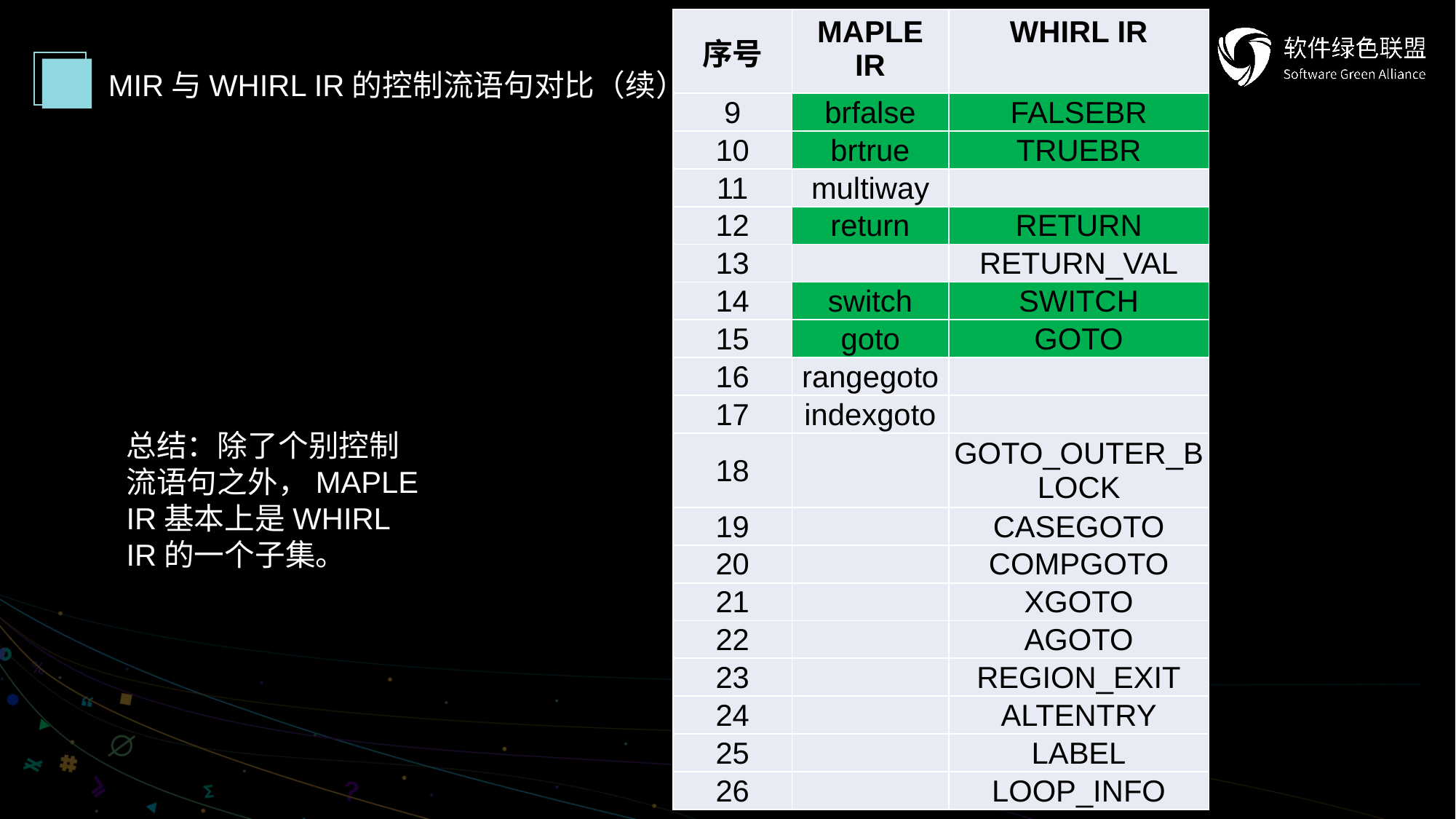

| 序号 | MAPLE IR | WHIRL IR |
| --- | --- | --- |
| 9 | brfalse | FALSEBR |
| 10 | brtrue | TRUEBR |
| 11 | multiway |  |
| 12 | return | RETURN |
| 13 |  | RETURN\_VAL |
| 14 | switch | SWITCH |
| 15 | goto | GOTO |
| 16 | rangegoto |  |
| 17 | indexgoto |  |
| 18 |  | GOTO\_OUTER\_BLOCK |
| 19 |  | CASEGOTO |
| 20 |  | COMPGOTO |
| 21 |  | XGOTO |
| 22 |  | AGOTO |
| 23 |  | REGION\_EXIT |
| 24 |  | ALTENTRY |
| 25 |  | LABEL |
| 26 |  | LOOP\_INFO |

MIR与WHIRL IR的控制流语句对比（续）
总结：除了个别控制流语句之外，MAPLE IR基本上是WHIRL IR的一个子集。